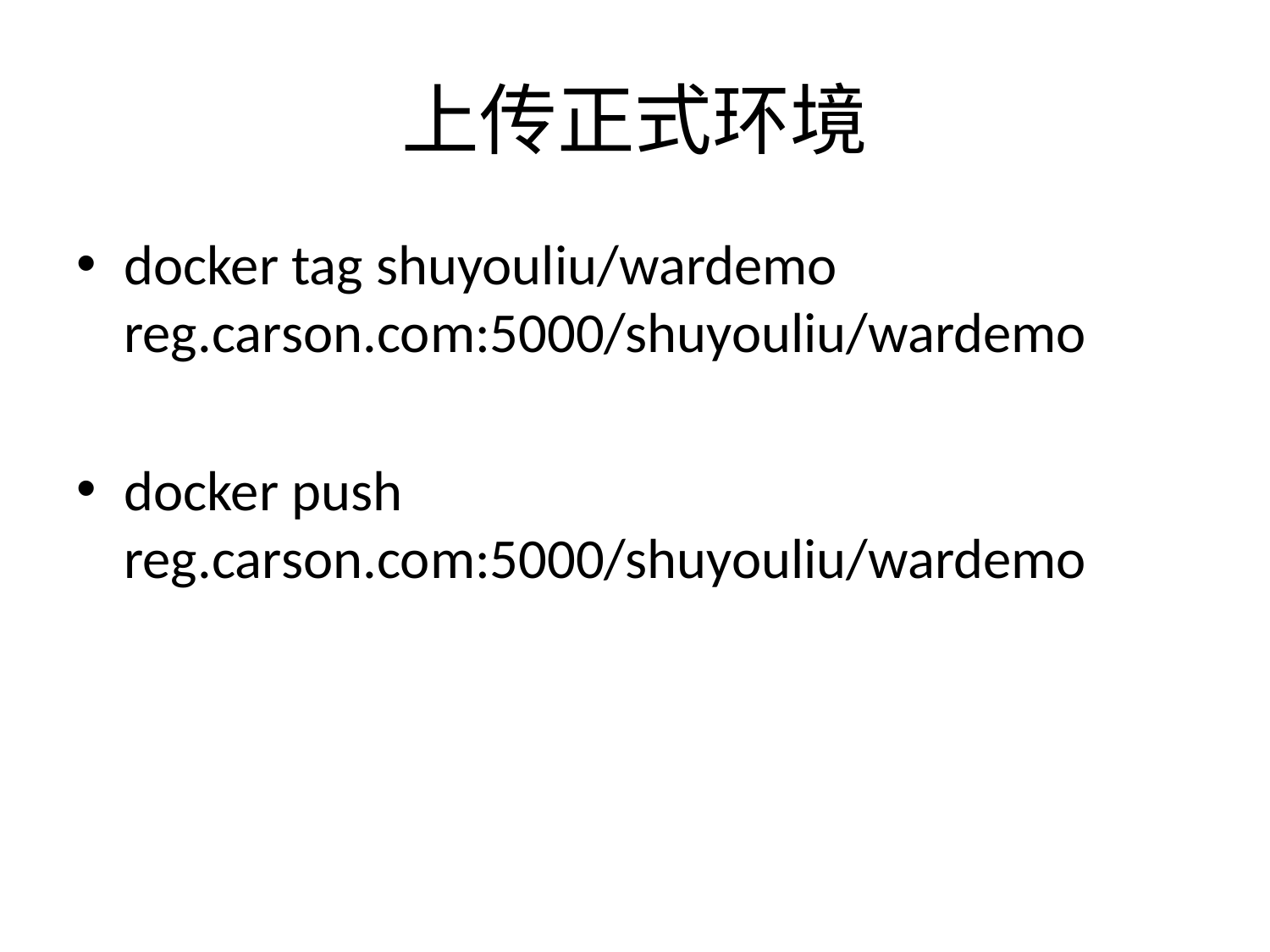

# 上传正式环境
docker tag shuyouliu/wardemo reg.carson.com:5000/shuyouliu/wardemo

docker push reg.carson.com:5000/shuyouliu/wardemo